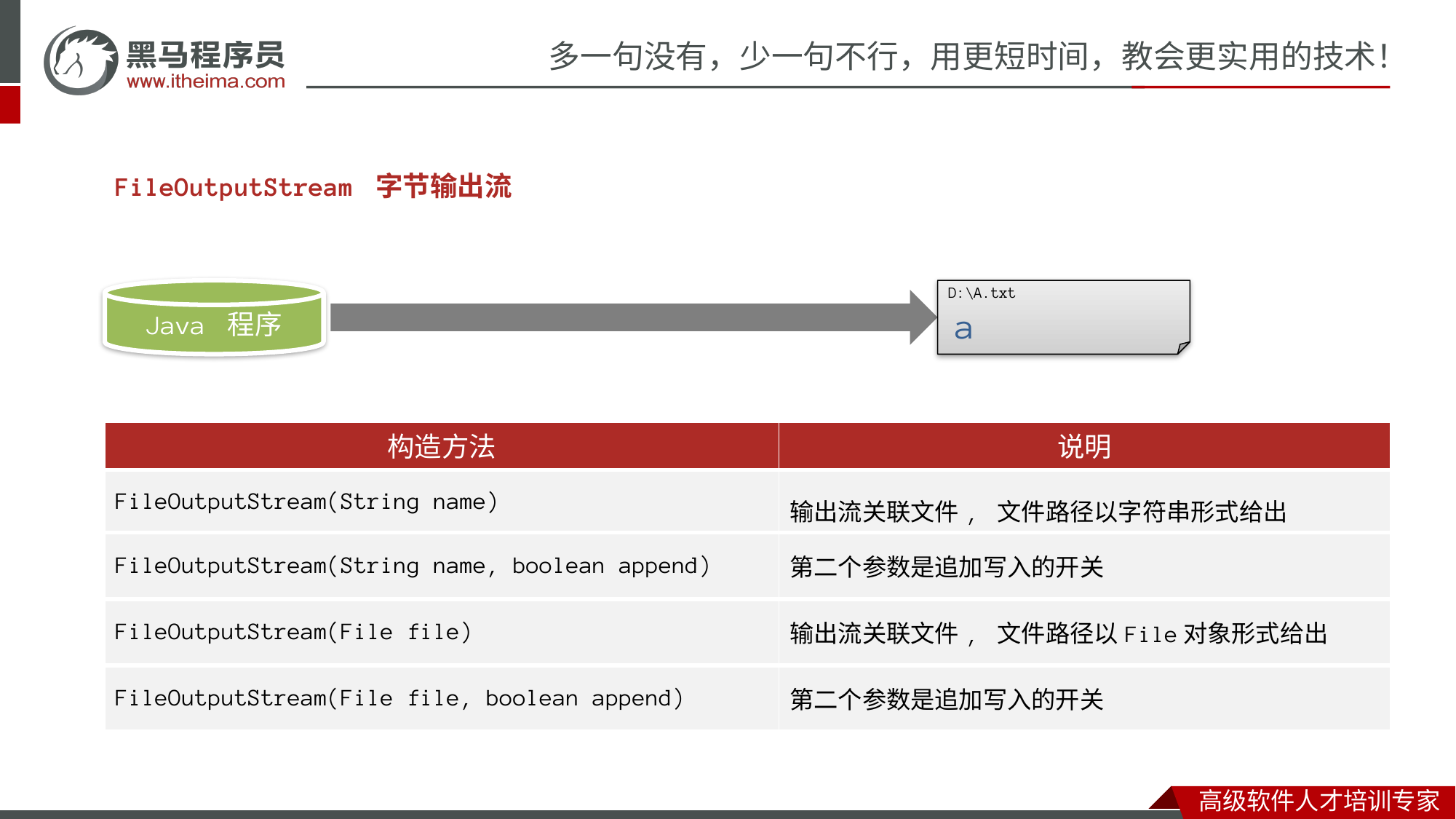

FileOutputStream 字节输出流
Java 程序
D:\A.txt

a
| 构造方法 | 说明 |
| --- | --- |
| FileOutputStream(String name) | 输出流关联文件, 文件路径以字符串形式给出 |
| FileOutputStream(String name, boolean append) | 第二个参数是追加写入的开关 |
| FileOutputStream(File file) | 输出流关联文件, 文件路径以File对象形式给出 |
| FileOutputStream(File file, boolean append) | 第二个参数是追加写入的开关 |